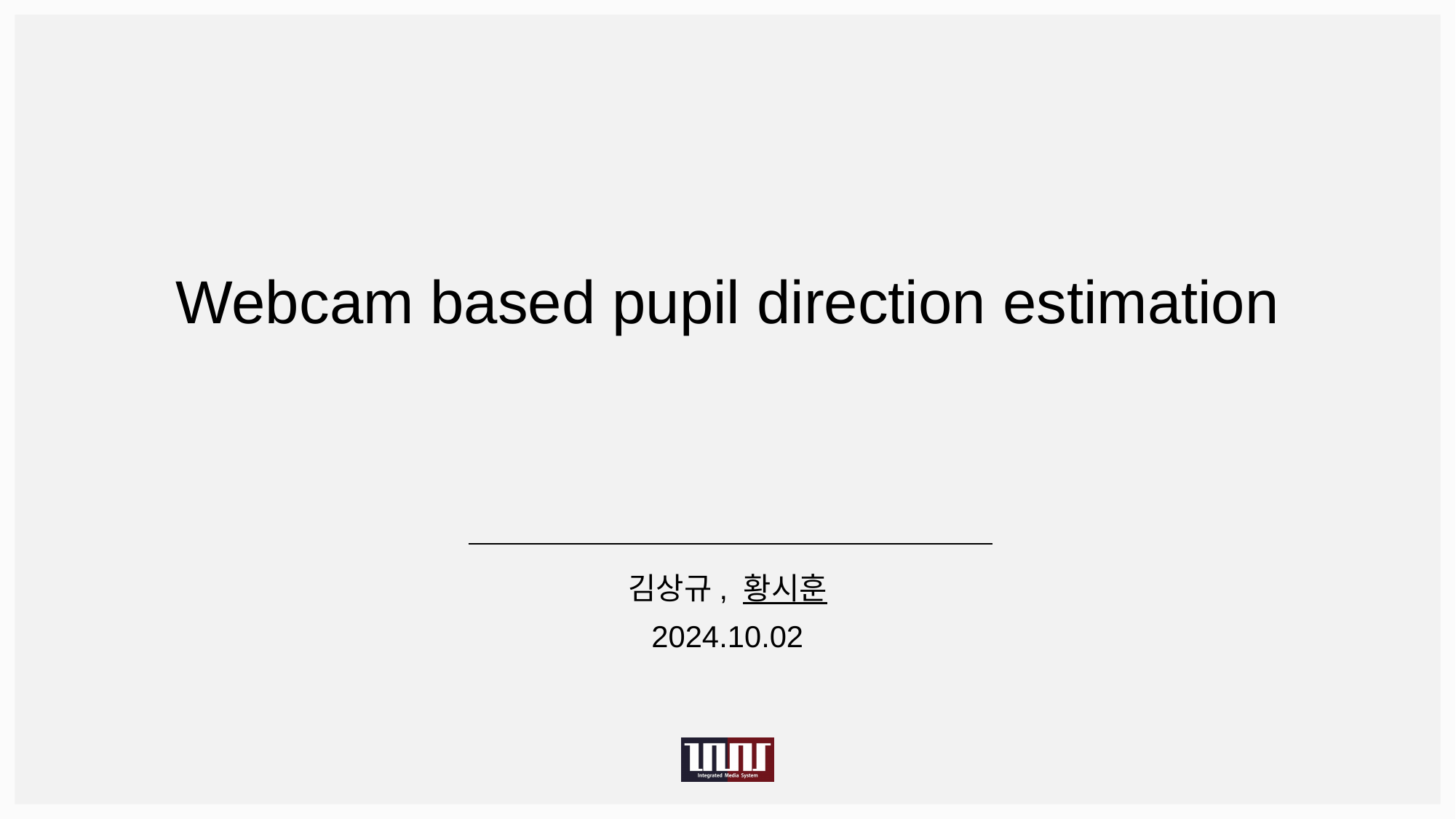

# Webcam based pupil direction estimation

김상규, 황시훈
2024.10.02